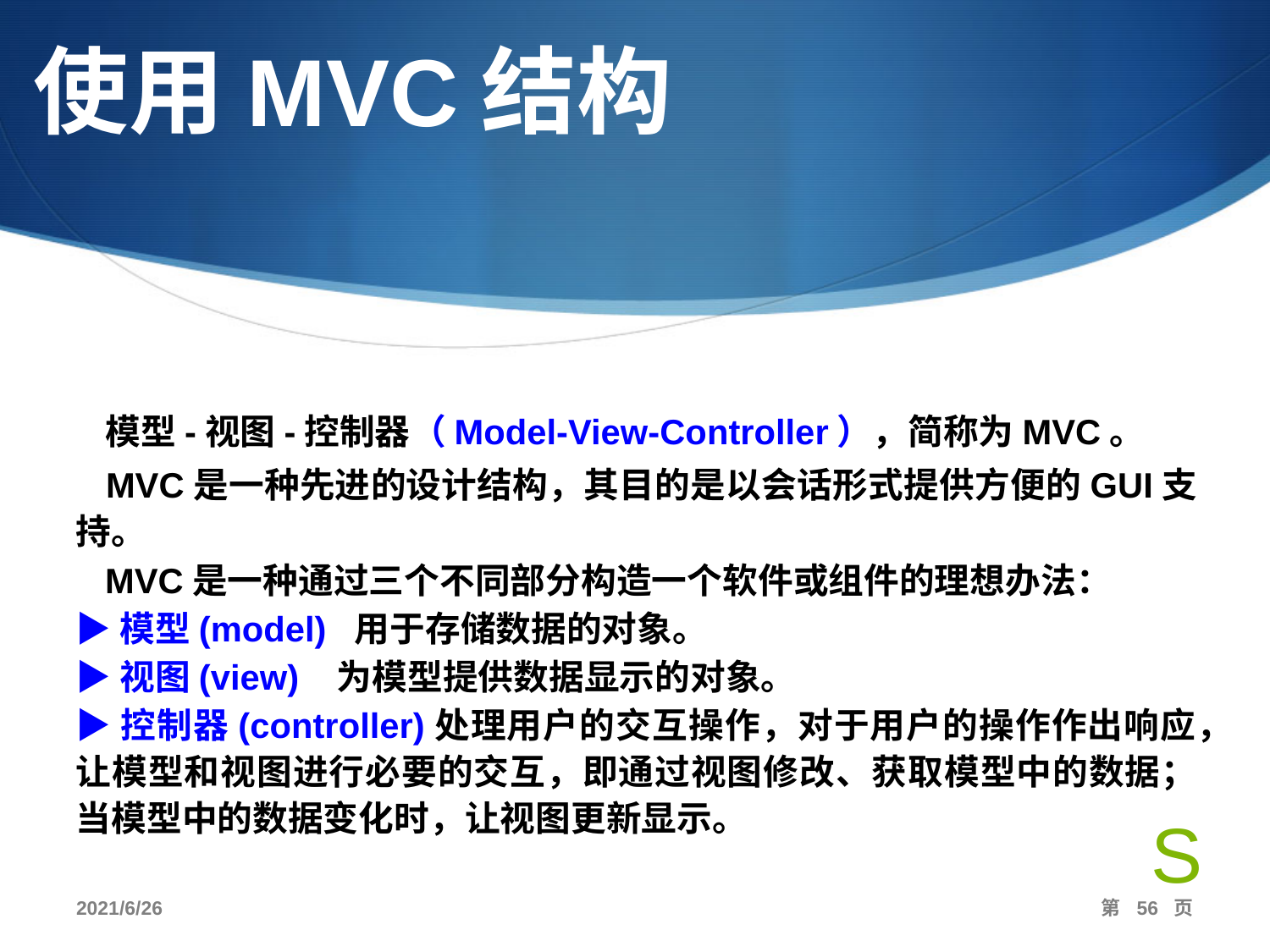

使用MVC结构
 模型-视图-控制器（Model-View-Controller），简称为MVC。
   MVC是一种先进的设计结构，其目的是以会话形式提供方便的GUI支持。
   MVC是一种通过三个不同部分构造一个软件或组件的理想办法：
▶模型(model)  用于存储数据的对象。
▶视图(view)   为模型提供数据显示的对象。
▶控制器(controller)处理用户的交互操作，对于用户的操作作出响应，让模型和视图进行必要的交互，即通过视图修改、获取模型中的数据；当模型中的数据变化时，让视图更新显示。

2021/6/26
第  56  页